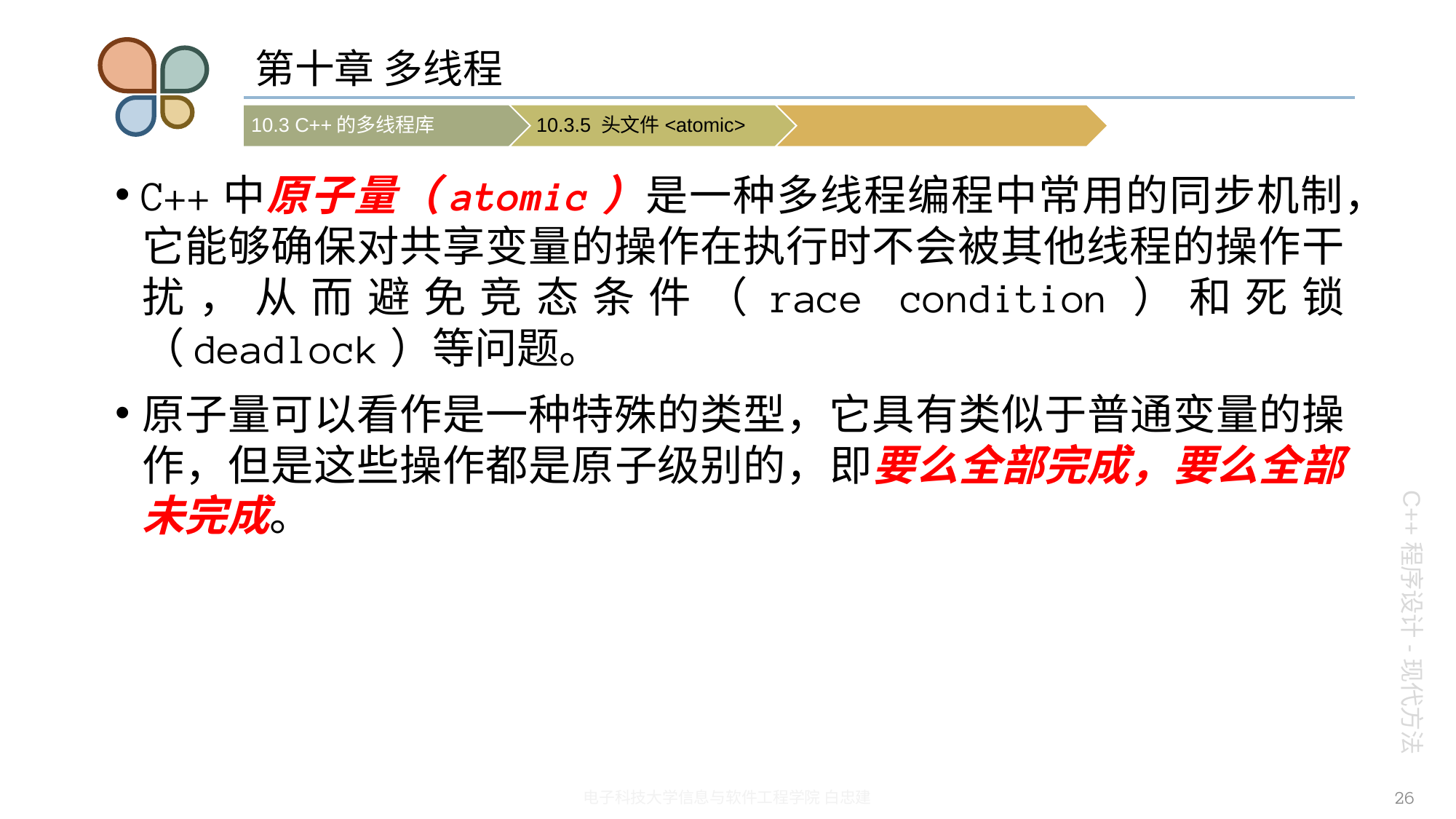

# 第十章 多线程
10.3 C++的多线程库
10.3.5 头文件<atomic>

C++中原子量（atomic）是一种多线程编程中常用的同步机制，它能够确保对共享变量的操作在执行时不会被其他线程的操作干扰，从而避免竞态条件（race condition）和死锁（deadlock）等问题。
原子量可以看作是一种特殊的类型，它具有类似于普通变量的操作，但是这些操作都是原子级别的，即要么全部完成，要么全部未完成。

26